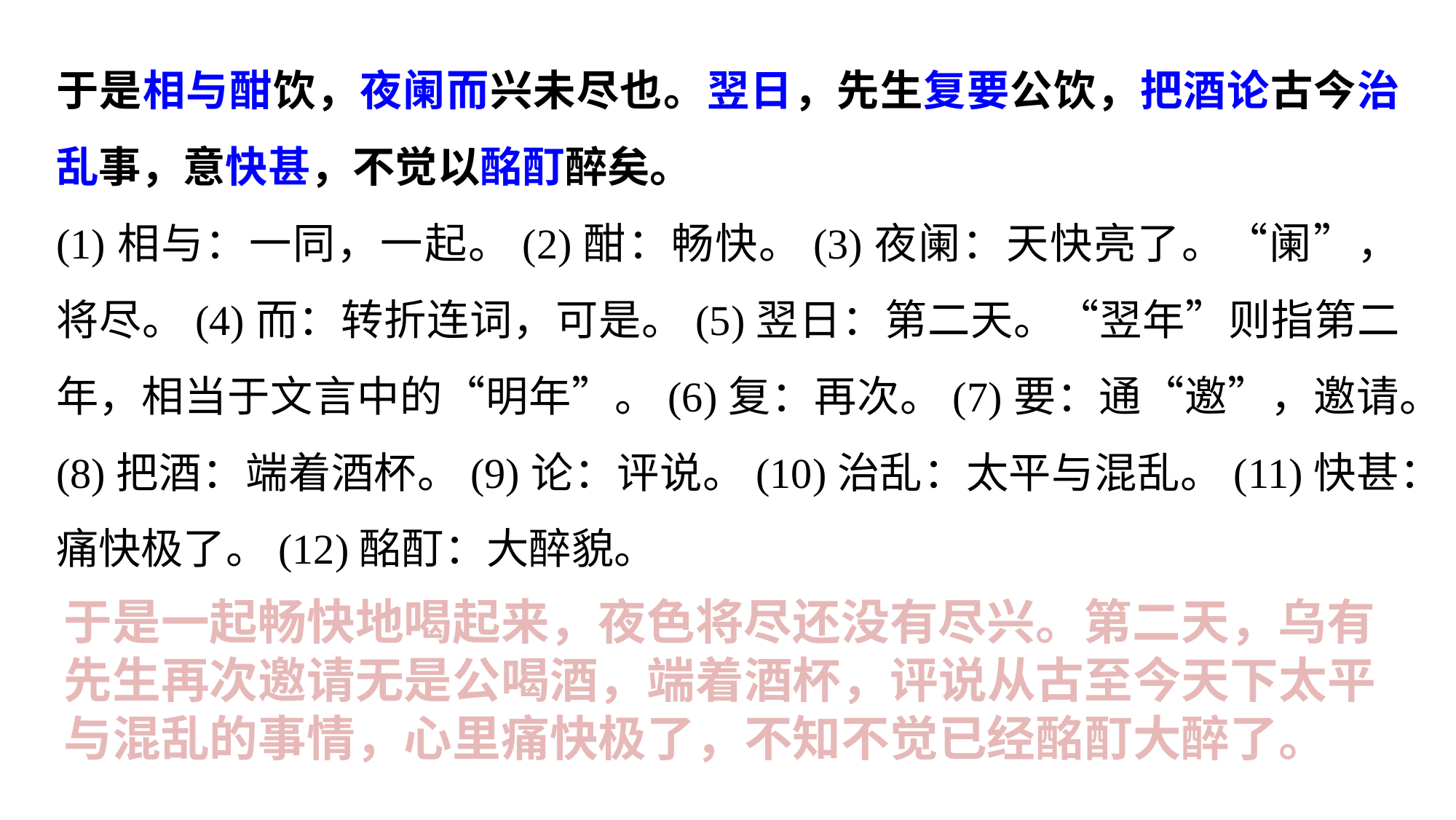

于是相与酣饮，夜阑而兴未尽也。翌日，先生复要公饮，把酒论古今治乱事，意快甚，不觉以酩酊醉矣。
(1)相与：一同，一起。(2)酣：畅快。(3)夜阑：天快亮了。“阑”，将尽。(4)而：转折连词，可是。(5)翌日：第二天。“翌年”则指第二年，相当于文言中的“明年”。(6)复：再次。(7)要：通“邀”，邀请。(8)把酒：端着酒杯。(9)论：评说。(10)治乱：太平与混乱。(11)快甚：痛快极了。(12)酩酊：大醉貌。
于是一起畅快地喝起来，夜色将尽还没有尽兴。第二天，乌有先生再次邀请无是公喝酒，端着酒杯，评说从古至今天下太平与混乱的事情，心里痛快极了，不知不觉已经酩酊大醉了。